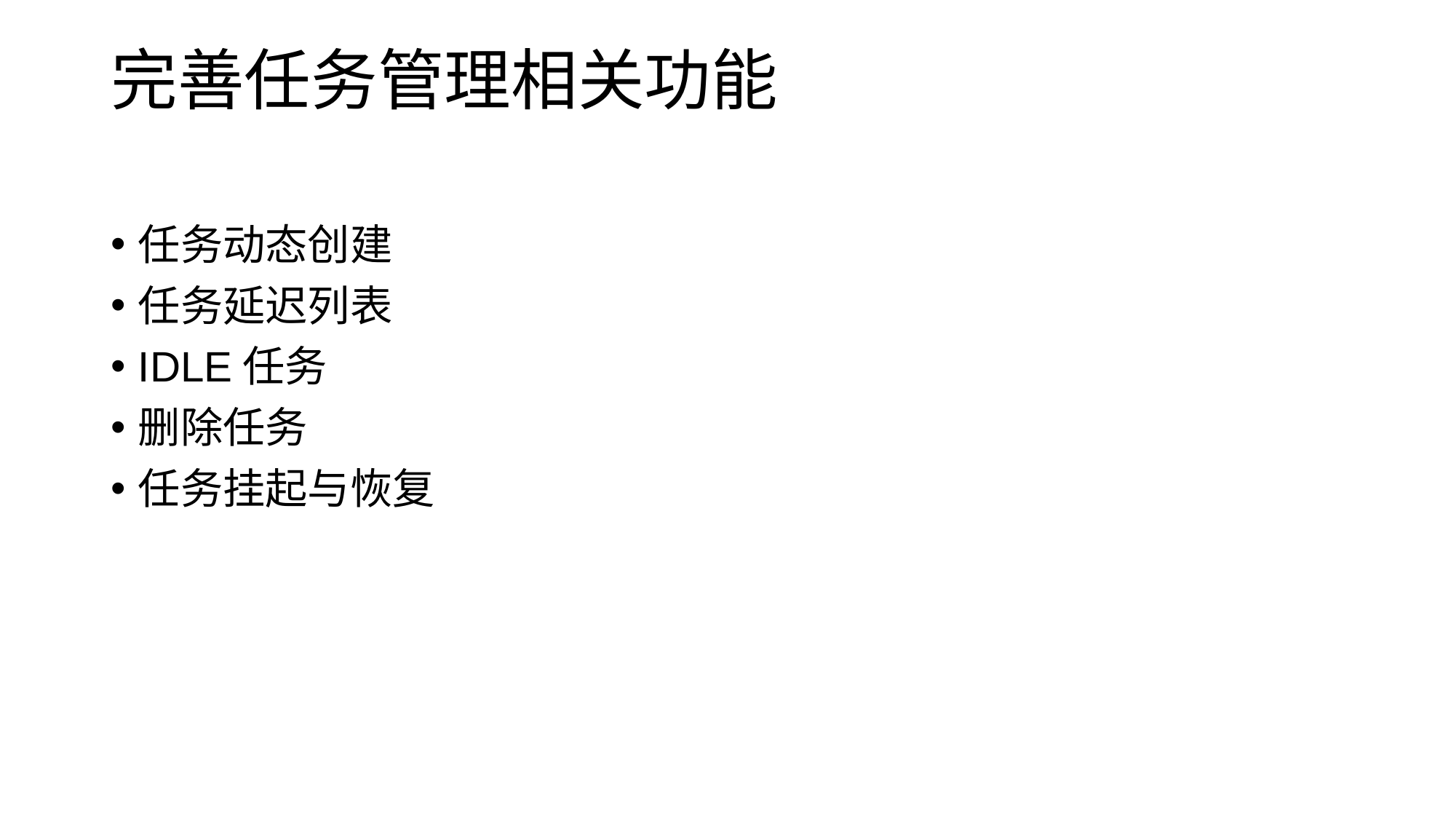

# 完善任务管理相关功能
任务动态创建
任务延迟列表
IDLE任务
删除任务
任务挂起与恢复